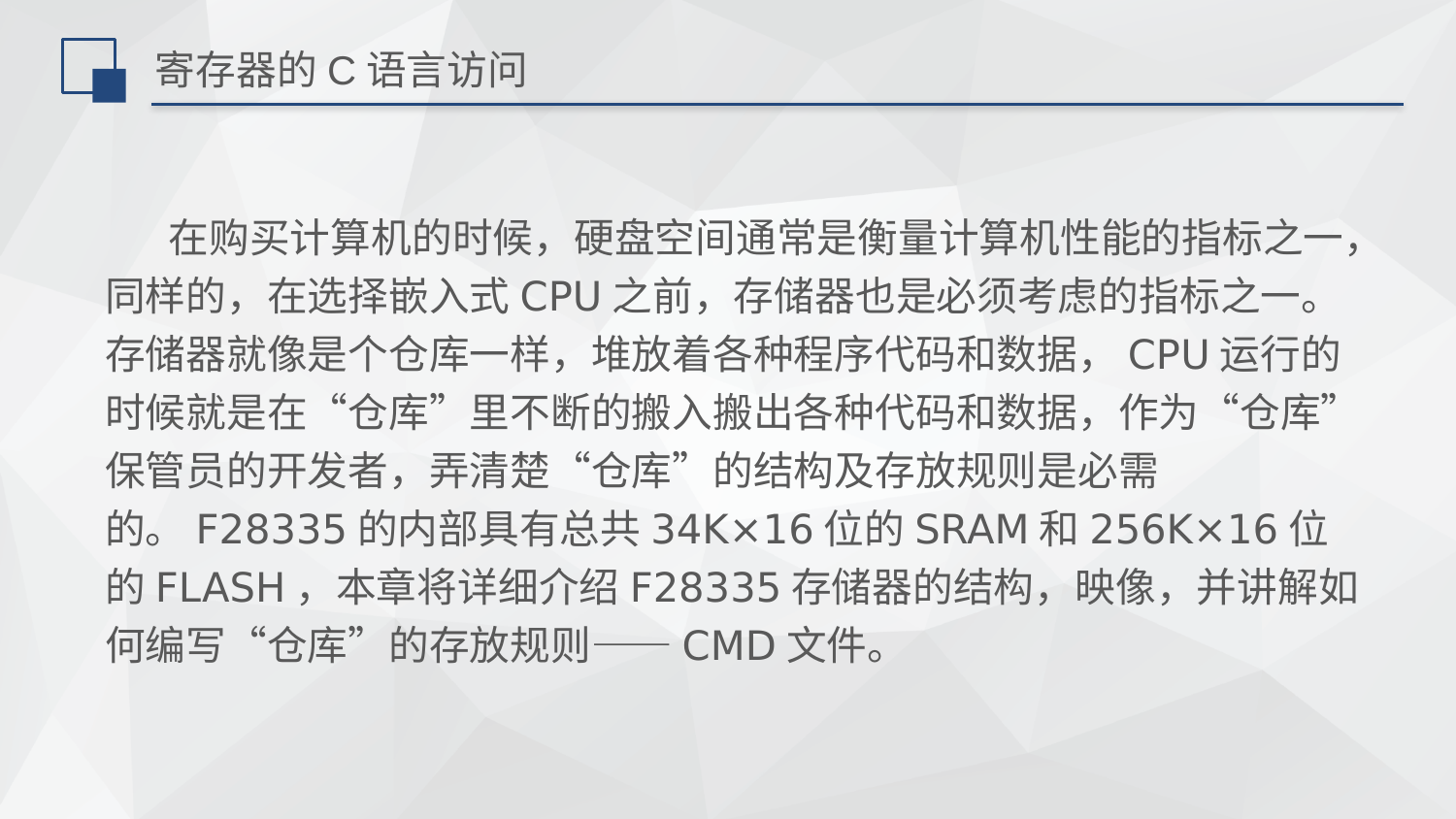

# 寄存器的C语言访问
      在购买计算机的时候，硬盘空间通常是衡量计算机性能的指标之一，同样的，在选择嵌入式CPU之前，存储器也是必须考虑的指标之一。存储器就像是个仓库一样，堆放着各种程序代码和数据，CPU运行的时候就是在“仓库”里不断的搬入搬出各种代码和数据，作为“仓库”保管员的开发者，弄清楚“仓库”的结构及存放规则是必需的。F28335的内部具有总共34K×16位的SRAM和256K×16位的FLASH，本章将详细介绍F28335存储器的结构，映像，并讲解如何编写“仓库”的存放规则——CMD文件。